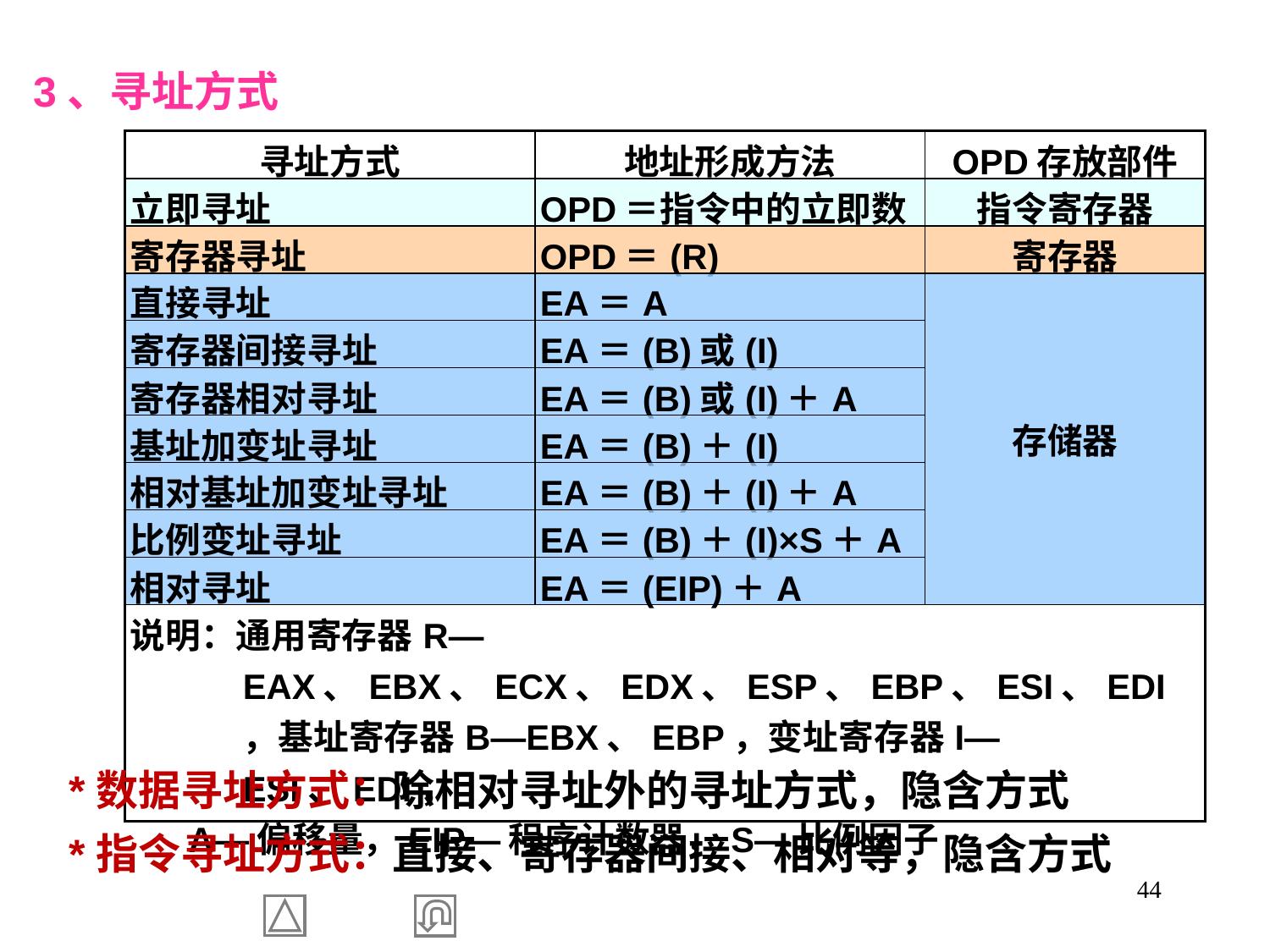

3、寻址方式
| 寻址方式 | 地址形成方法 | OPD存放部件 |
| --- | --- | --- |
| 立即寻址 | OPD＝指令中的立即数 | 指令寄存器 |
| 寄存器寻址 | OPD＝(R) | 寄存器 |
| 直接寻址 | EA＝A | 存储器 |
| 寄存器间接寻址 | EA＝(B)或(I) |  |
| 寄存器相对寻址 | EA＝(B)或(I)＋A |  |
| 基址加变址寻址 | EA＝(B)＋(I) |  |
| 相对基址加变址寻址 | EA＝(B)＋(I)＋A |  |
| 比例变址寻址 | EA＝(B)＋(I)×S＋A |  |
| 相对寻址 | EA＝(EIP)＋A |  |
| 说明：通用寄存器R—EAX、EBX、ECX、EDX、ESP、EBP、ESI、EDI，基址寄存器B—EBX、EBP，变址寄存器I—ESI、EDI， A—偏移量，EIP—程序计数器，S—比例因子 |  |  |
   *数据寻址方式：除相对寻址外的寻址方式，隐含方式
   *指令寻址方式：直接、寄存器间接、相对等，隐含方式
44